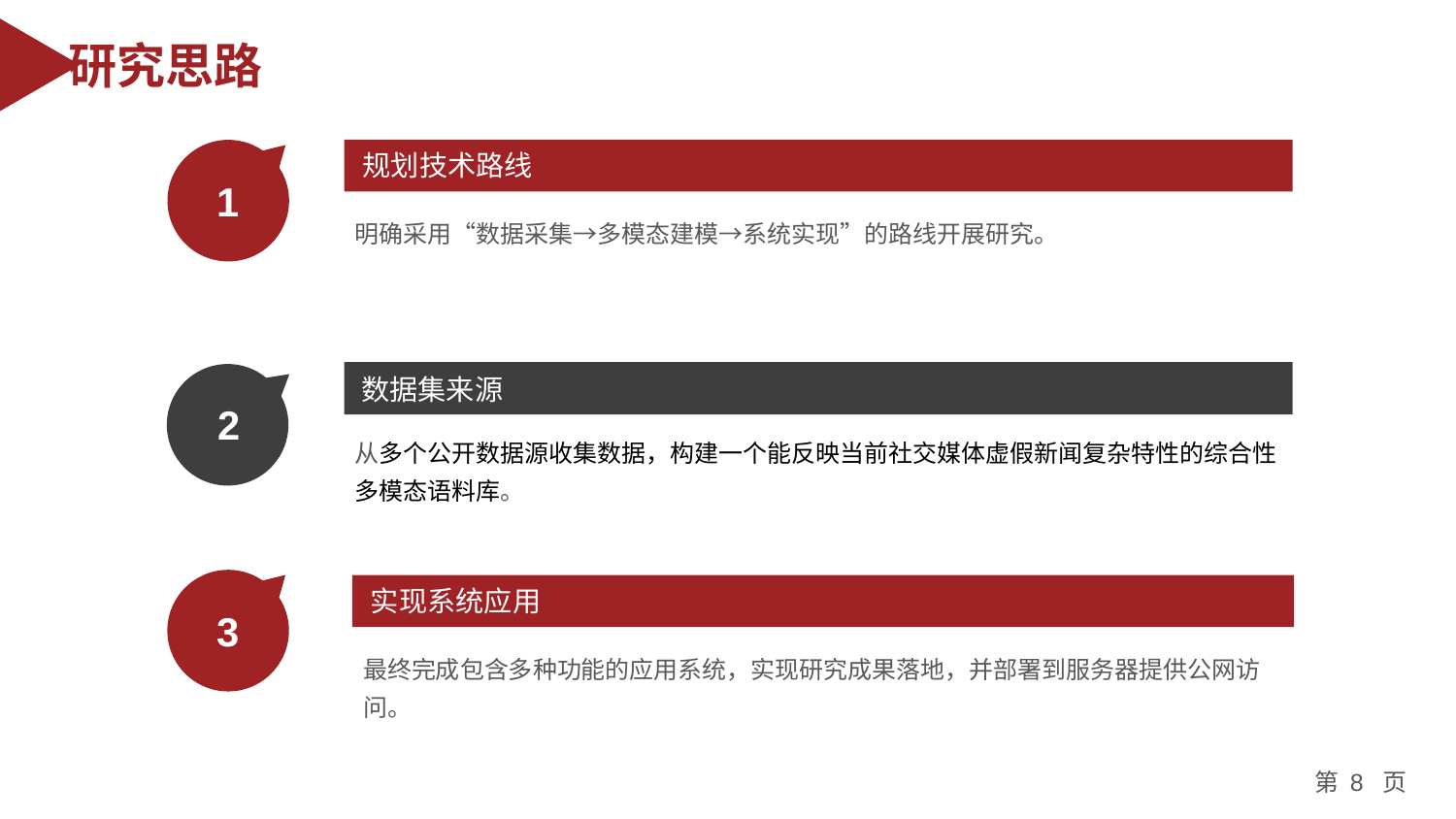

研究思路

规划技术路线
1
明确采用“数据采集→多模态建模→系统实现”的路线开展研究。

数据集来源
2
从多个公开数据源收集数据，构建一个能反映当前社交媒体虚假新闻复杂特性的综合性多模态语料库。

实现系统应用
3
最终完成包含多种功能的应用系统，实现研究成果落地，并部署到服务器提供公网访问。